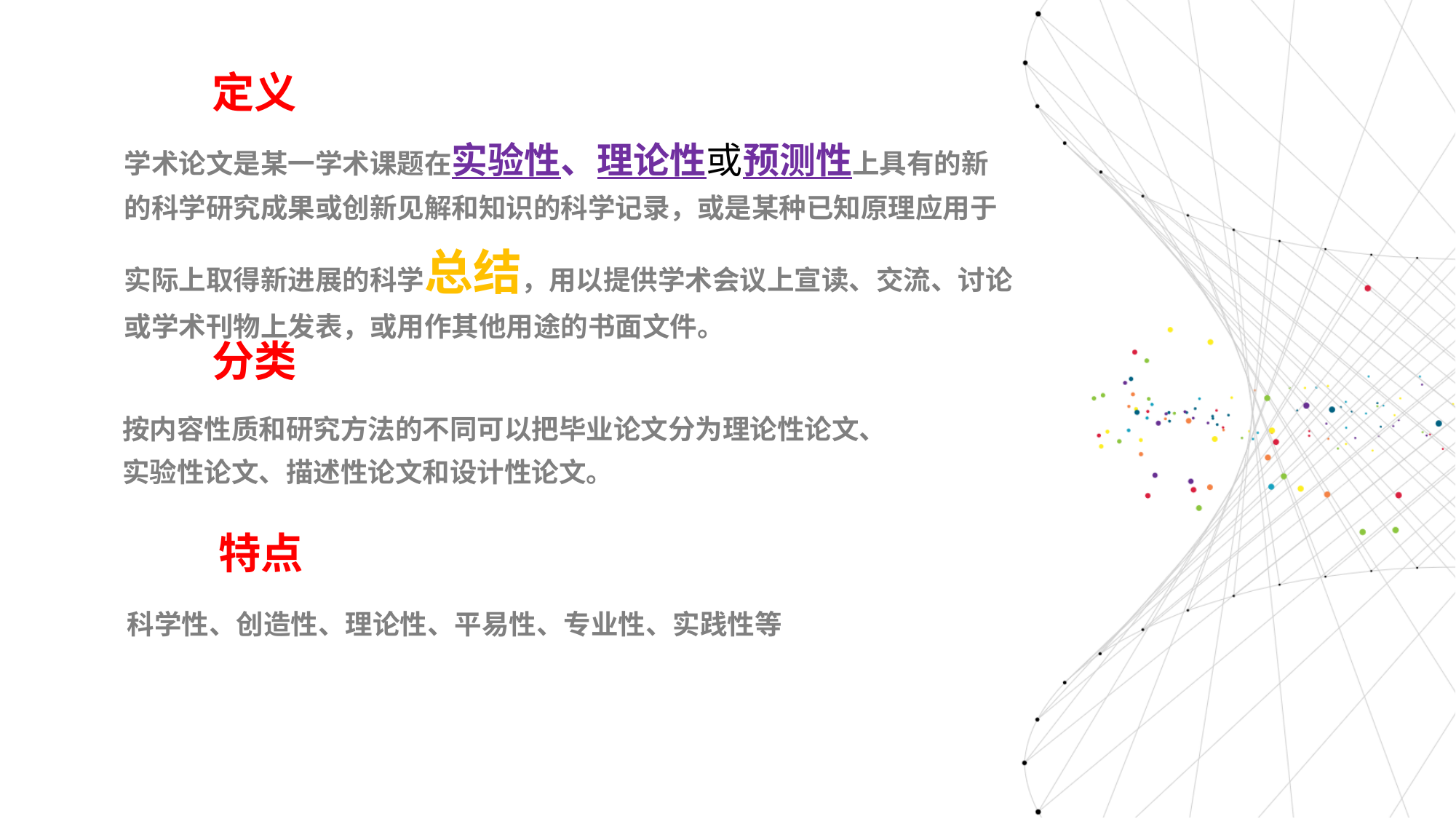

定义
学术论文是某一学术课题在实验性、理论性或预测性上具有的新的科学研究成果或创新见解和知识的科学记录，或是某种已知原理应用于实际上取得新进展的科学总结，用以提供学术会议上宣读、交流、讨论或学术刊物上发表，或用作其他用途的书面文件。
分类
按内容性质和研究方法的不同可以把毕业论文分为理论性论文、实验性论文、描述性论文和设计性论文。
特点
科学性、创造性、理论性、平易性、专业性、实践性等